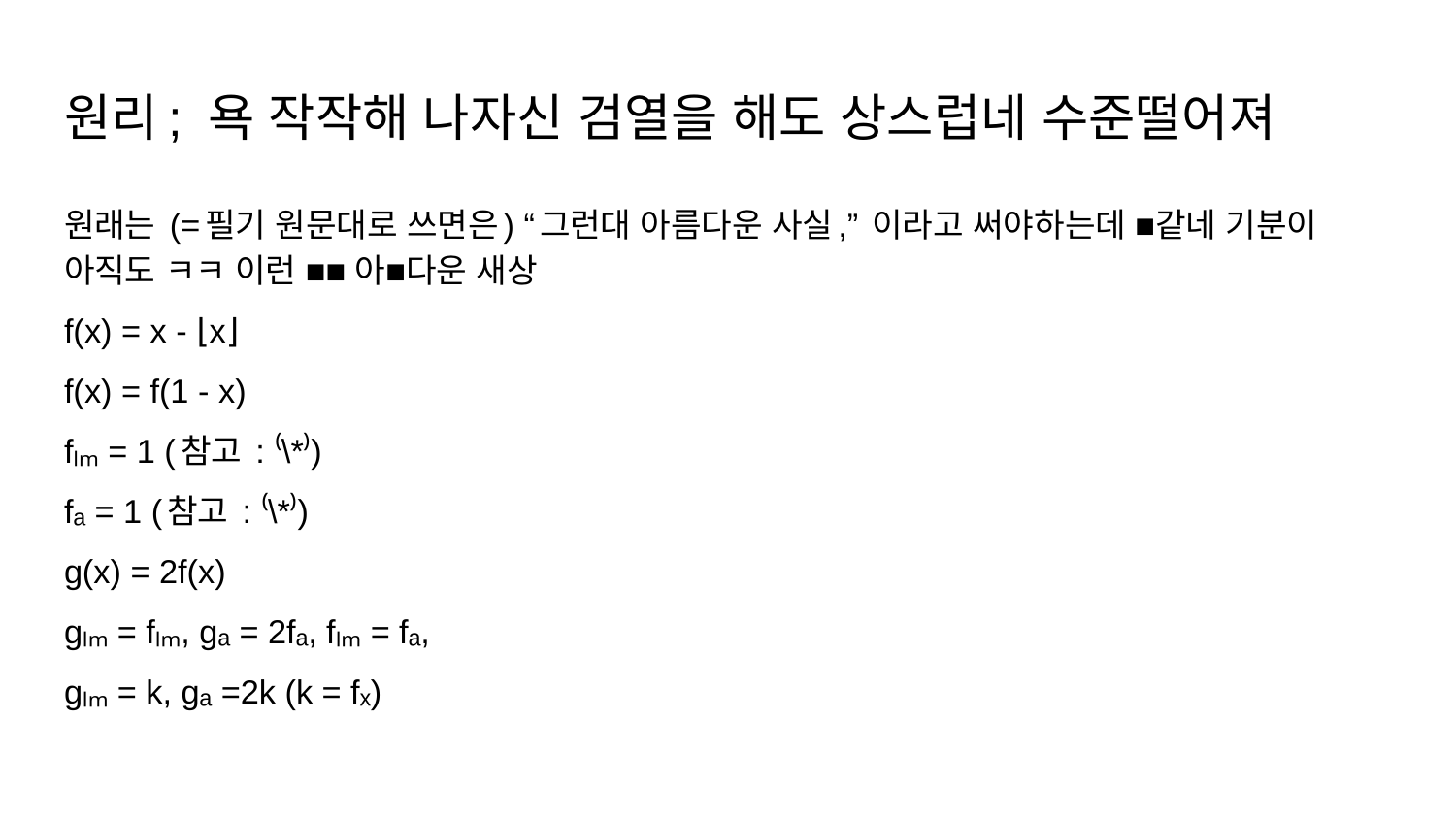

# 원리; 욕 작작해 나자신 검열을 해도 상스럽네 수준떨어져
원래는 (=필기 원문대로 쓰면은) “그런대 아름다운 사실,” 이라고 써야하는데 ■같네 기분이 아직도 ㅋㅋ 이런 ■■ 아■다운 새상
f(x) = x - ⌊x⌋
f(x) = f(1 - x)
fₗₘ = 1 (참고 : ⁽\*⁾)
fₐ = 1 (참고 : ⁽\*⁾)
g(x) = 2f(x)
gₗₘ = fₗₘ, gₐ = 2fₐ, fₗₘ = fₐ,
gₗₘ = k, gₐ =2k (k = fₓ)